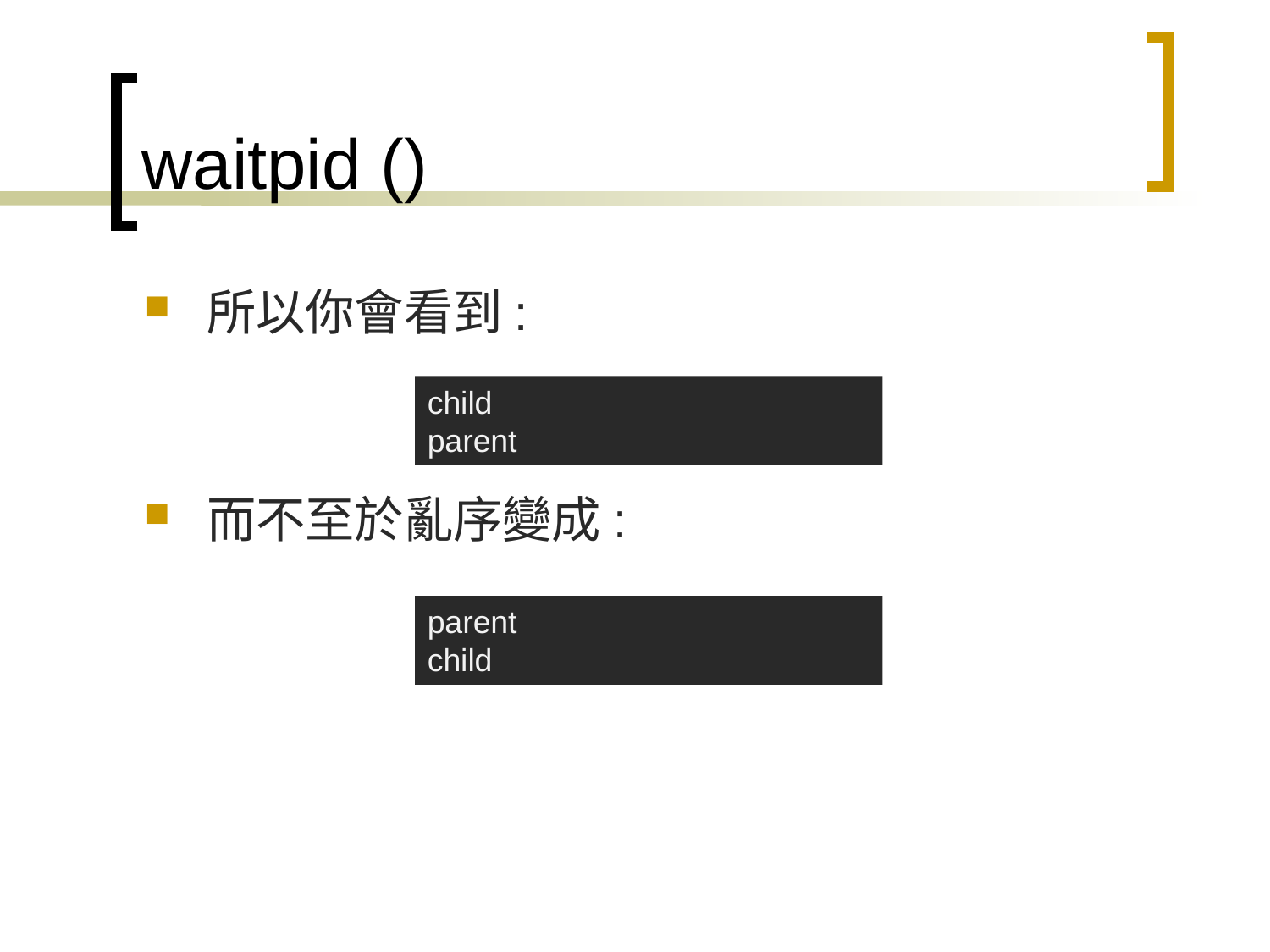

# waitpid ()
所以你會看到:

而不至於亂序變成:

child
parent
parent
child